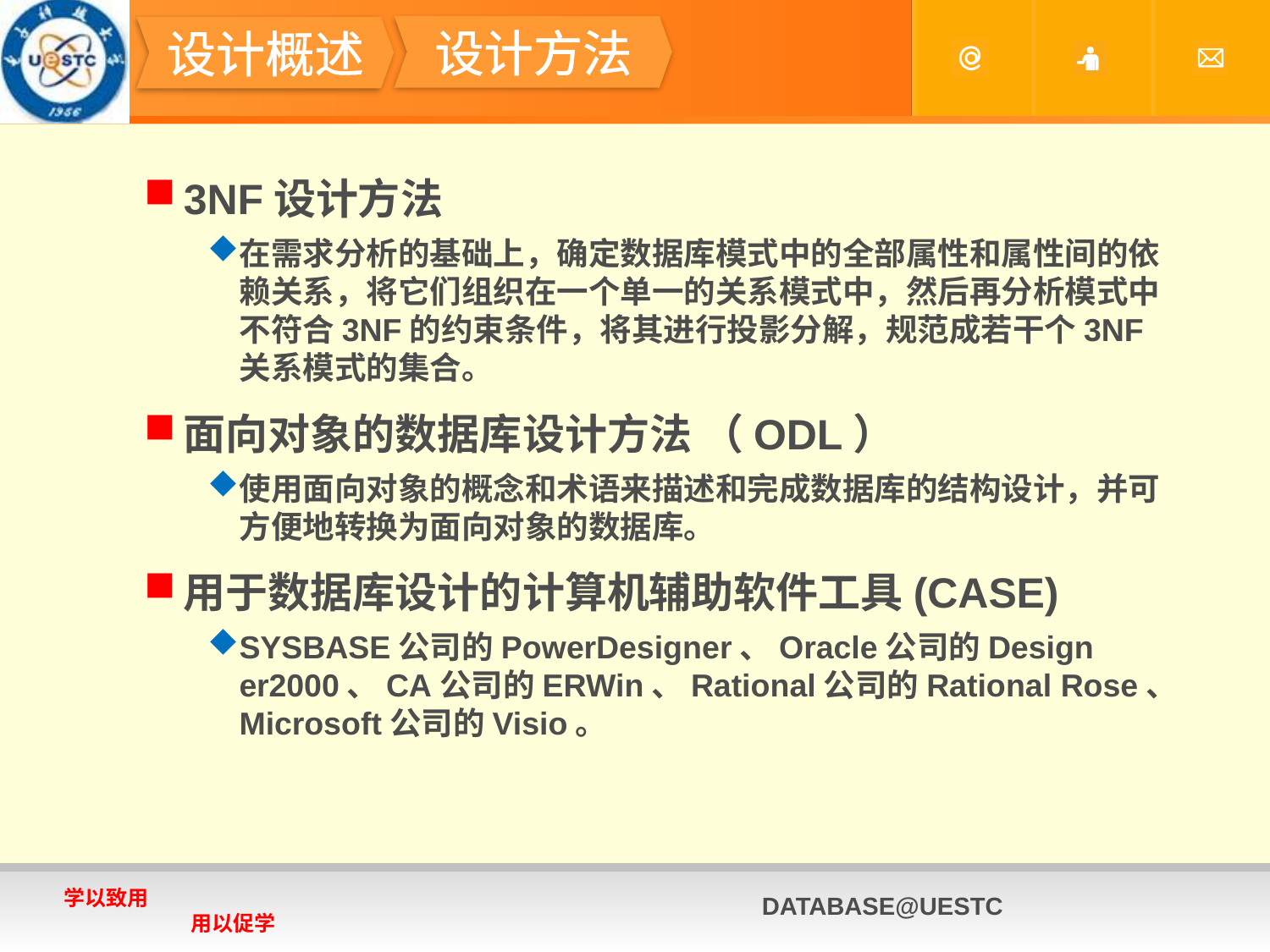

#
设计方法
设计概述
3NF设计方法
在需求分析的基础上，确定数据库模式中的全部属性和属性间的依赖关系，将它们组织在一个单一的关系模式中，然后再分析模式中不符合3NF的约束条件，将其进行投影分解，规范成若干个3NF关系模式的集合。
面向对象的数据库设计方法 （ODL）
使用面向对象的概念和术语来描述和完成数据库的结构设计，并可方便地转换为面向对象的数据库。
用于数据库设计的计算机辅助软件工具(CASE)
SYSBASE公司的PowerDesigner、Oracle公司的Design er2000、CA公司的ERWin、Rational公司的Rational Rose、Microsoft公司的Visio。